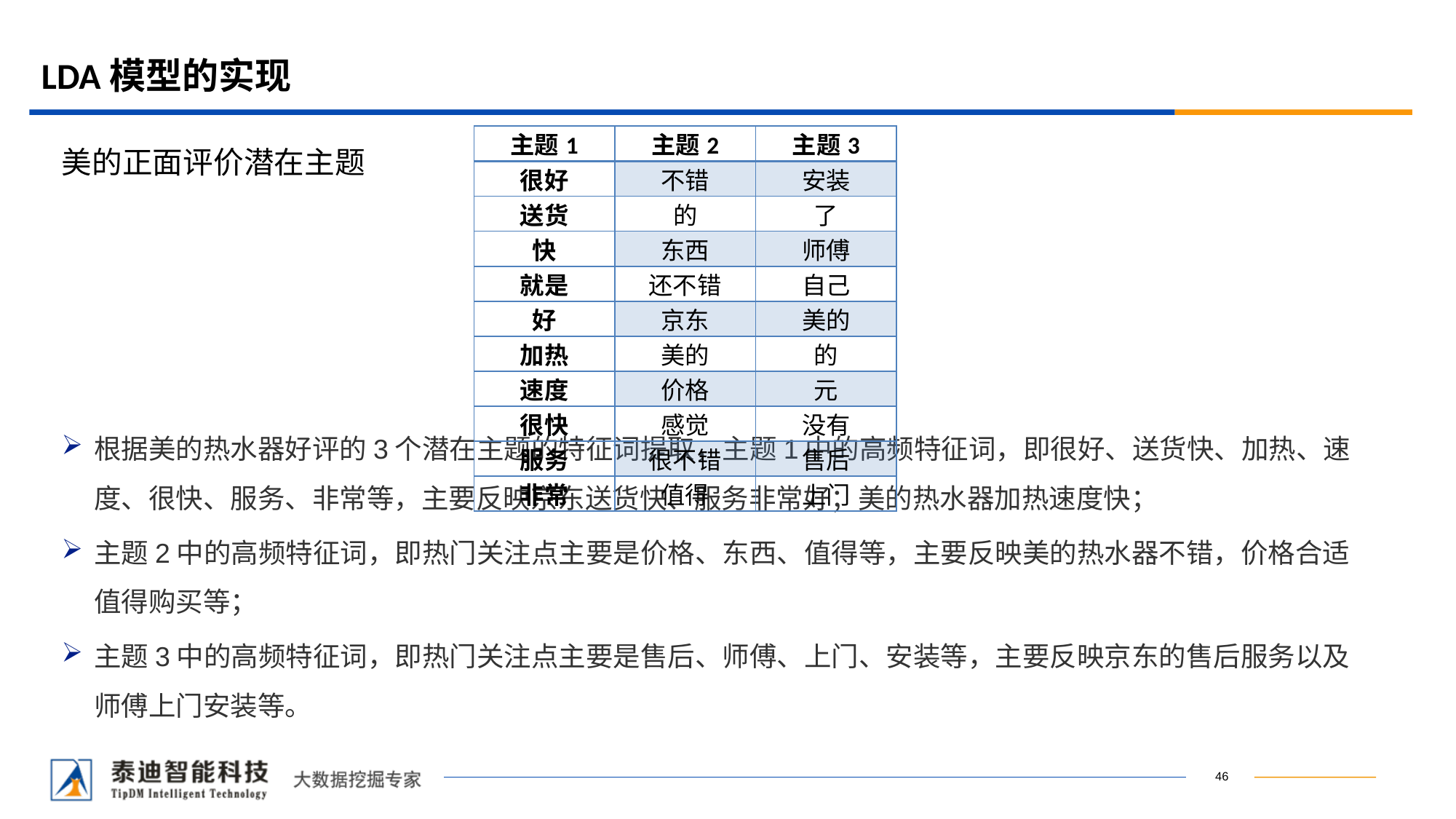

# LDA模型的实现
| 主题1 | 主题2 | 主题3 |
| --- | --- | --- |
| 很好 | 不错 | 安装 |
| 送货 | 的 | 了 |
| 快 | 东西 | 师傅 |
| 就是 | 还不错 | 自己 |
| 好 | 京东 | 美的 |
| 加热 | 美的 | 的 |
| 速度 | 价格 | 元 |
| 很快 | 感觉 | 没有 |
| 服务 | 很不错 | 售后 |
| 非常 | 值得 | 上门 |
美的正面评价潜在主题

根据美的热水器好评的3个潜在主题的特征词提取，主题1中的高频特征词，即很好、送货快、加热、速度、很快、服务、非常等，主要反映京东送货快、服务非常好；美的热水器加热速度快；
主题2中的高频特征词，即热门关注点主要是价格、东西、值得等，主要反映美的热水器不错，价格合适值得购买等；
主题3中的高频特征词，即热门关注点主要是售后、师傅、上门、安装等，主要反映京东的售后服务以及师傅上门安装等。